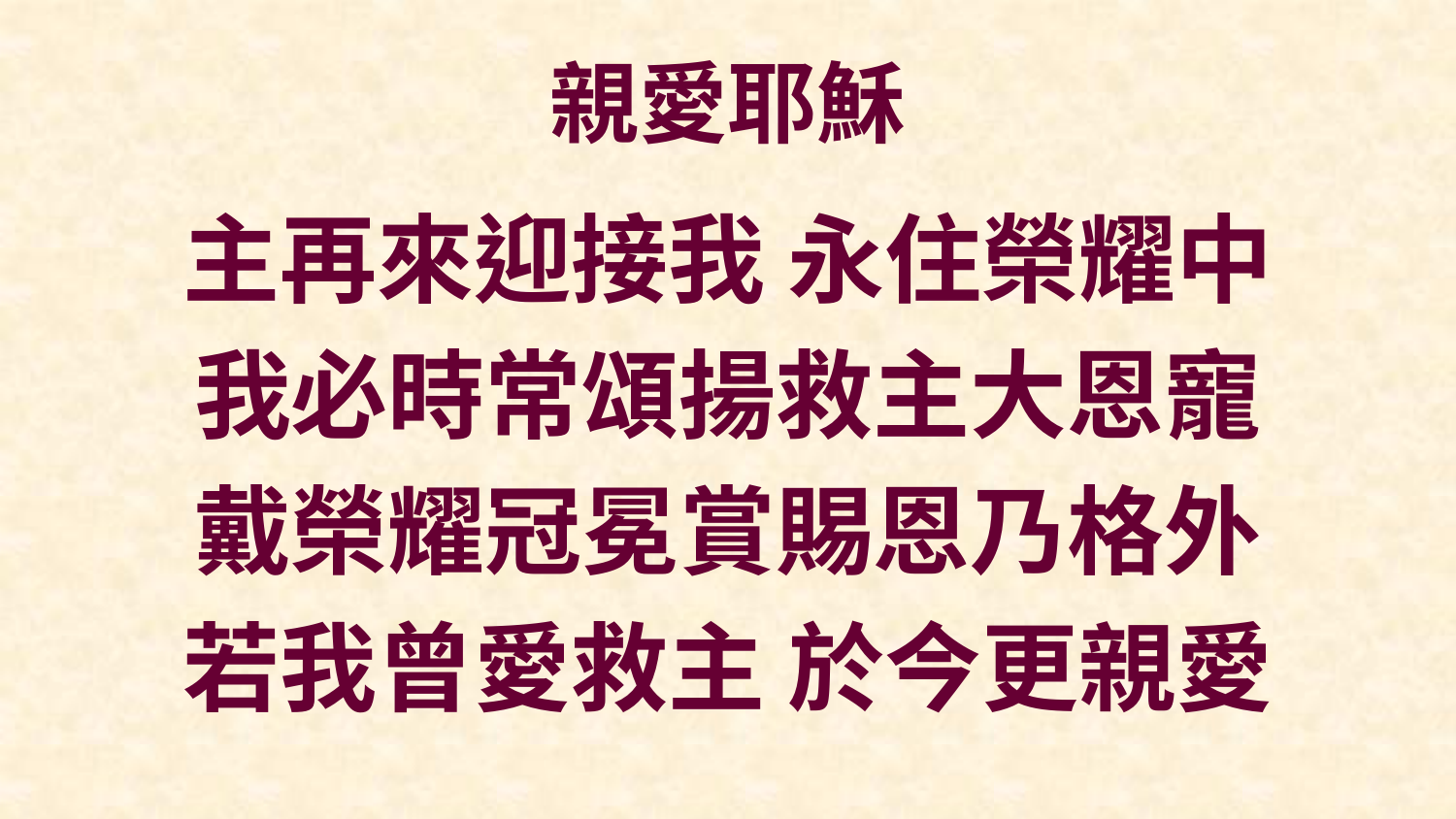

# 親愛耶穌
主再來迎接我 永住榮耀中
我必時常頌揚救主大恩寵
戴榮耀冠冕賞賜恩乃格外
若我曾愛救主 於今更親愛